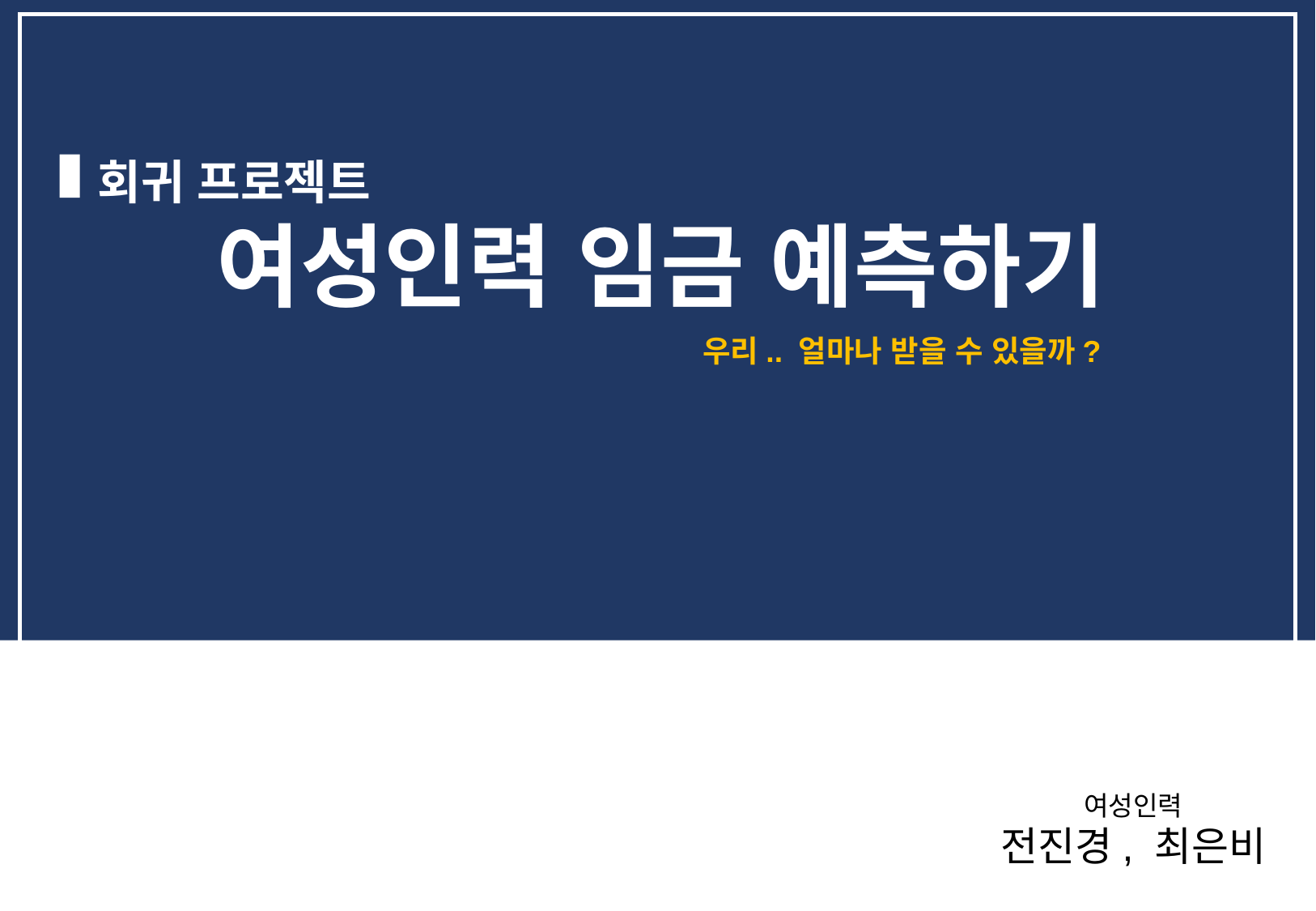

회귀 프로젝트
여성인력 임금 예측하기
우리.. 얼마나 받을 수 있을까?
여성인력
전진경, 최은비